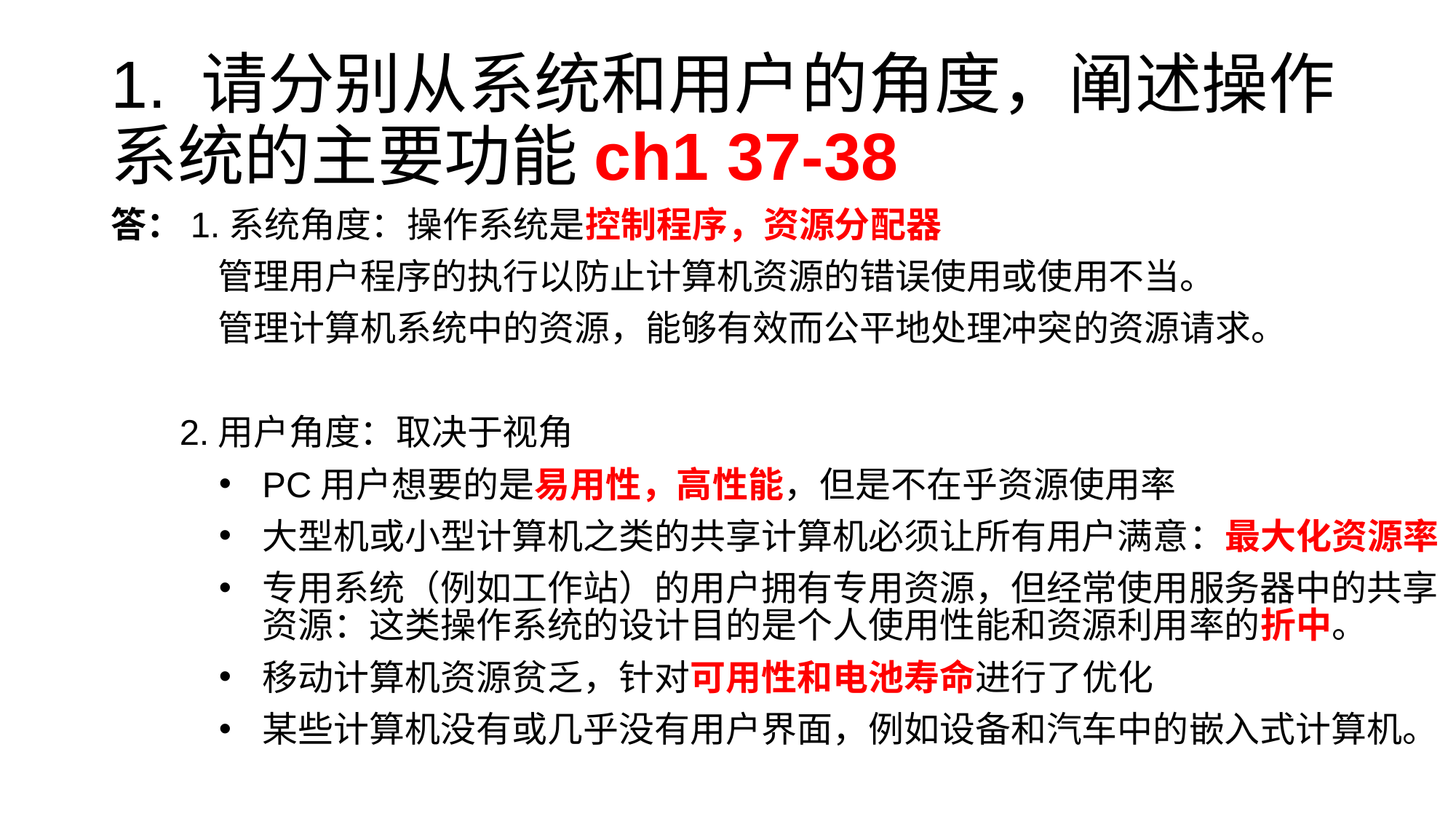

# 1. 请分别从系统和用户的角度，阐述操作系统的主要功能ch1 37-38
答：1.系统角度：操作系统是控制程序，资源分配器
	管理用户程序的执行以防止计算机资源的错误使用或使用不当。
	管理计算机系统中的资源，能够有效而公平地处理冲突的资源请求。

       2.用户角度：取决于视角
PC用户想要的是易用性，高性能，但是不在乎资源使用率
大型机或小型计算机之类的共享计算机必须让所有用户满意：最大化资源率
专用系统（例如工作站）的用户拥有专用资源，但经常使用服务器中的共享资源：这类操作系统的设计目的是个人使用性能和资源利用率的折中。
移动计算机资源贫乏，针对可用性和电池寿命进行了优化
某些计算机没有或几乎没有用户界面，例如设备和汽车中的嵌入式计算机。